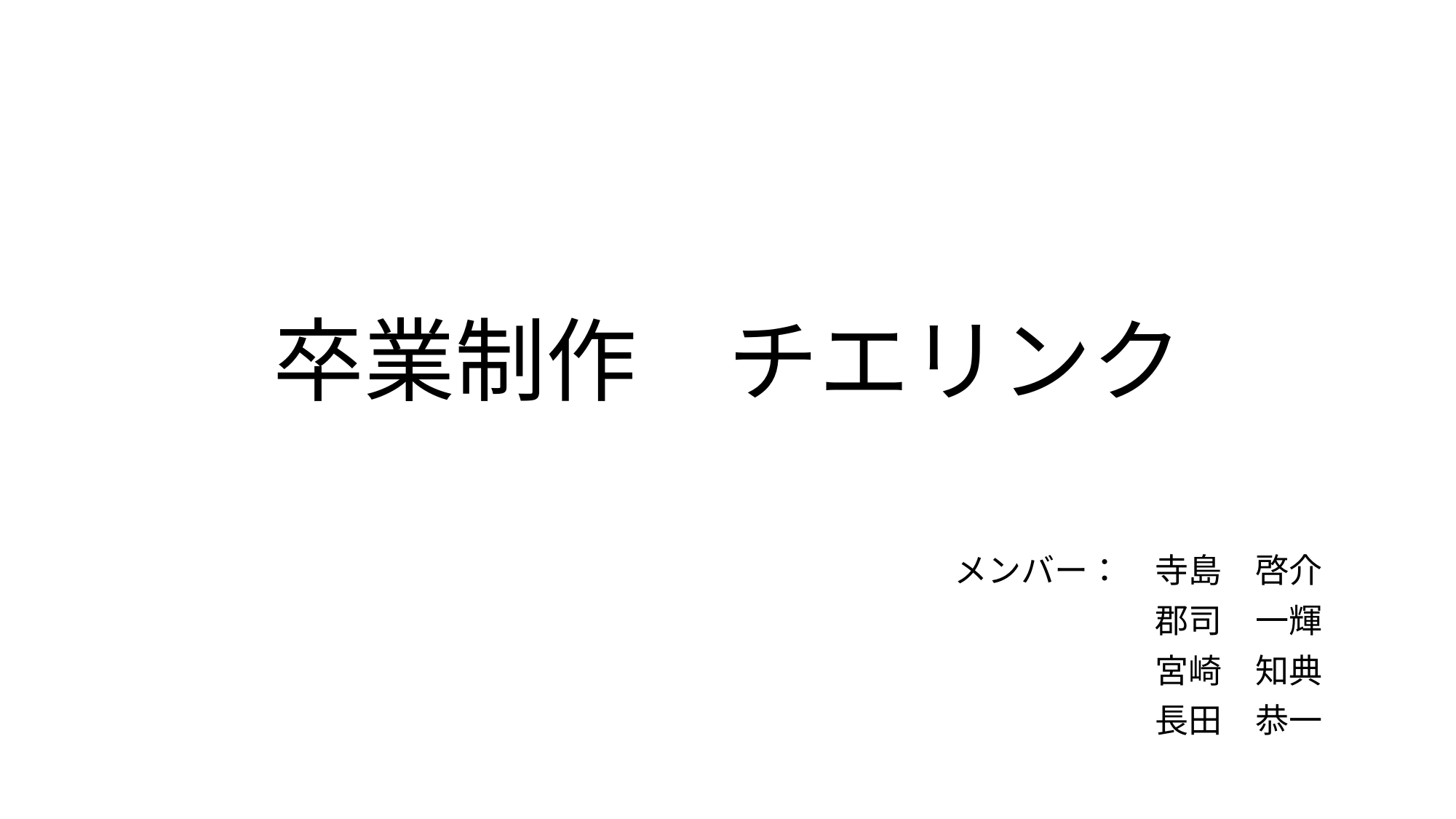

# 卒業制作　チエリンク
メンバー：	寺島　啓介
郡司　一輝
宮崎　知典
長田　恭一